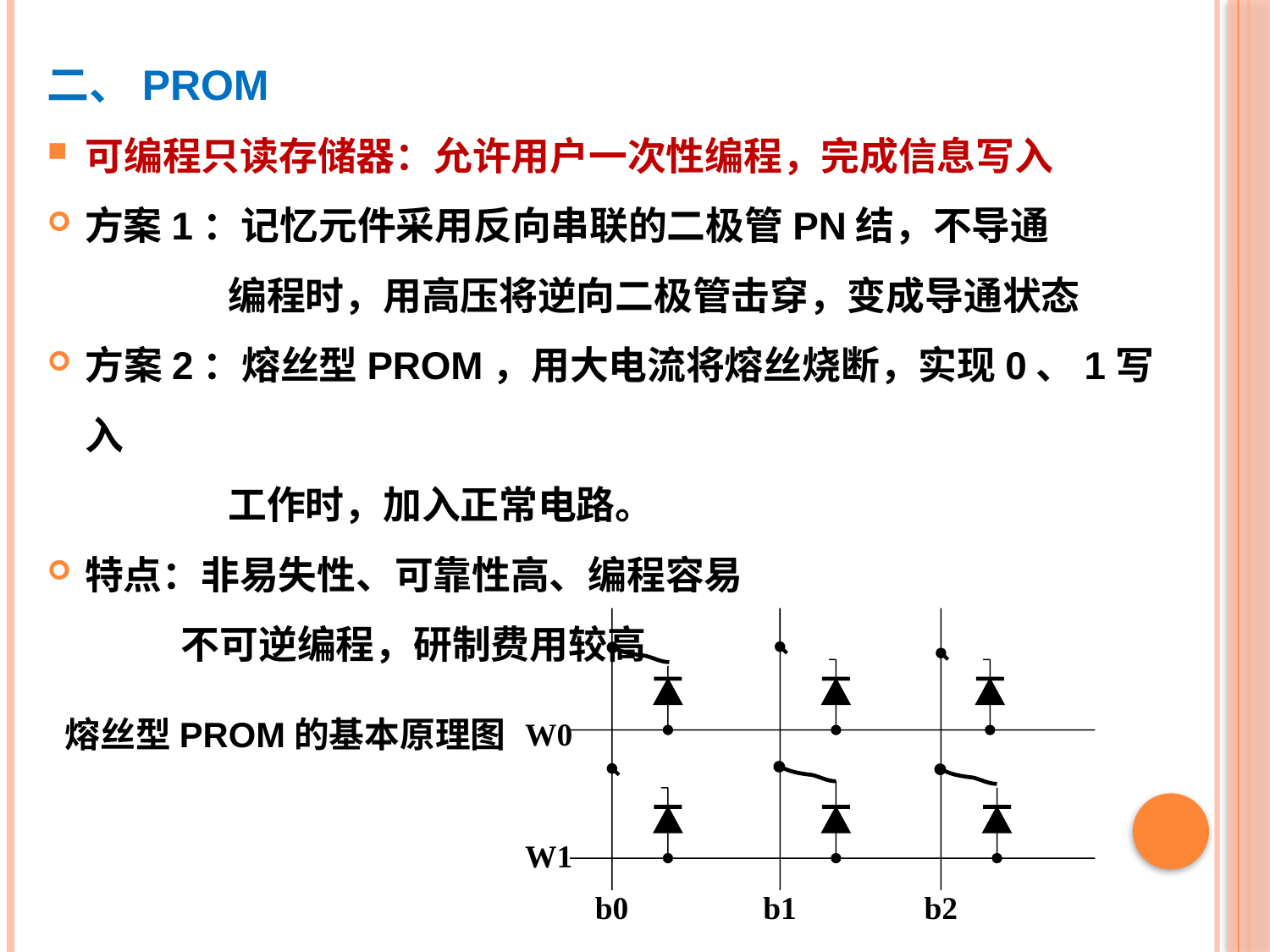

二、PROM
可编程只读存储器：允许用户一次性编程，完成信息写入
方案1：记忆元件采用反向串联的二极管PN结，不导通
	     编程时，用高压将逆向二极管击穿，变成导通状态
方案2：熔丝型PROM，用大电流将熔丝烧断，实现0、1写入
	     工作时，加入正常电路。
特点：非易失性、可靠性高、编程容易
              不可逆编程，研制费用较高

W0

W1

b0
b1
b2
熔丝型PROM的基本原理图